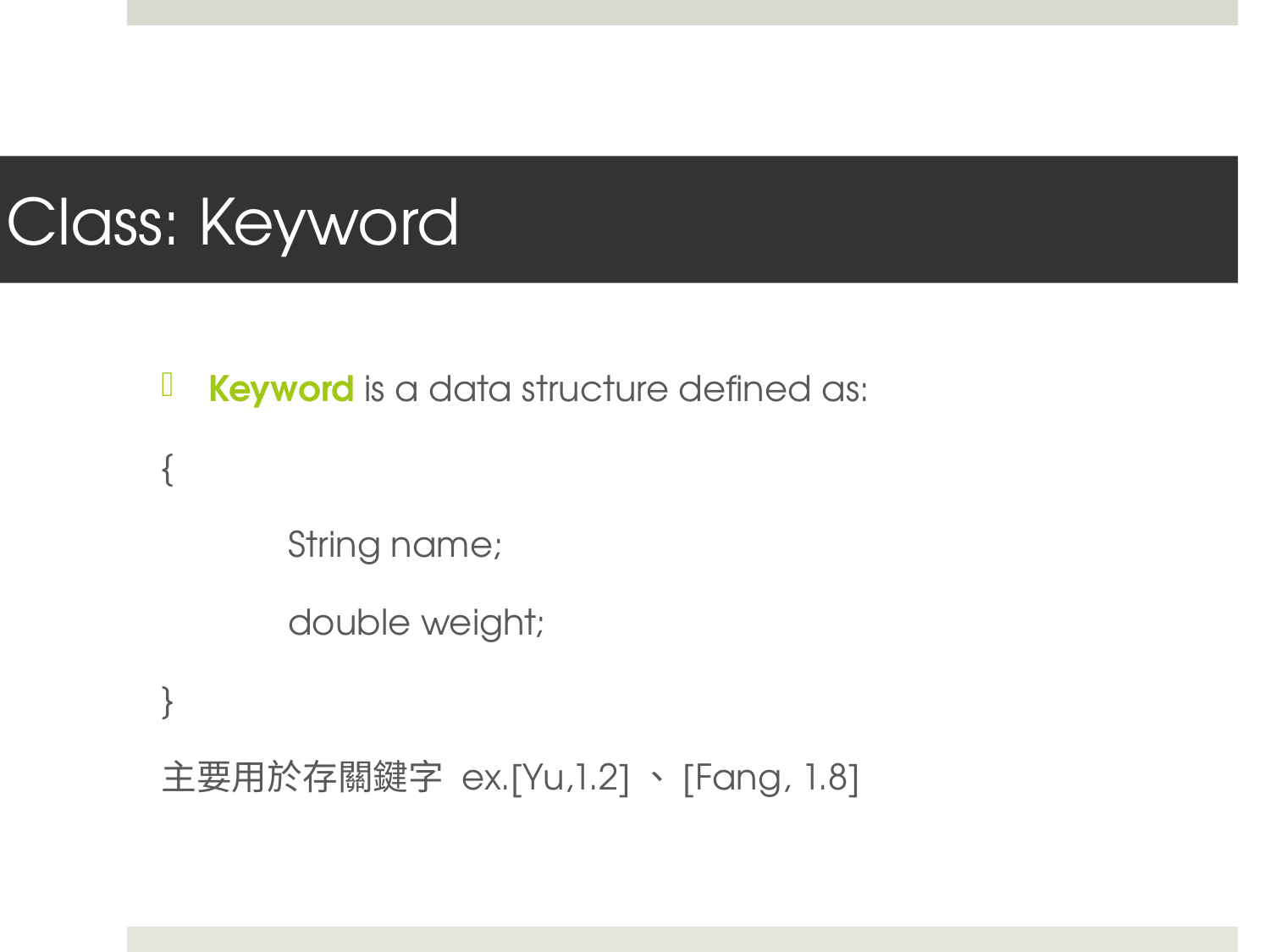

# Class: Keyword
Keyword is a data structure defined as:
{
	String name;
	double weight;
}
主要用於存關鍵字 ex.[Yu,1.2]、[Fang, 1.8]